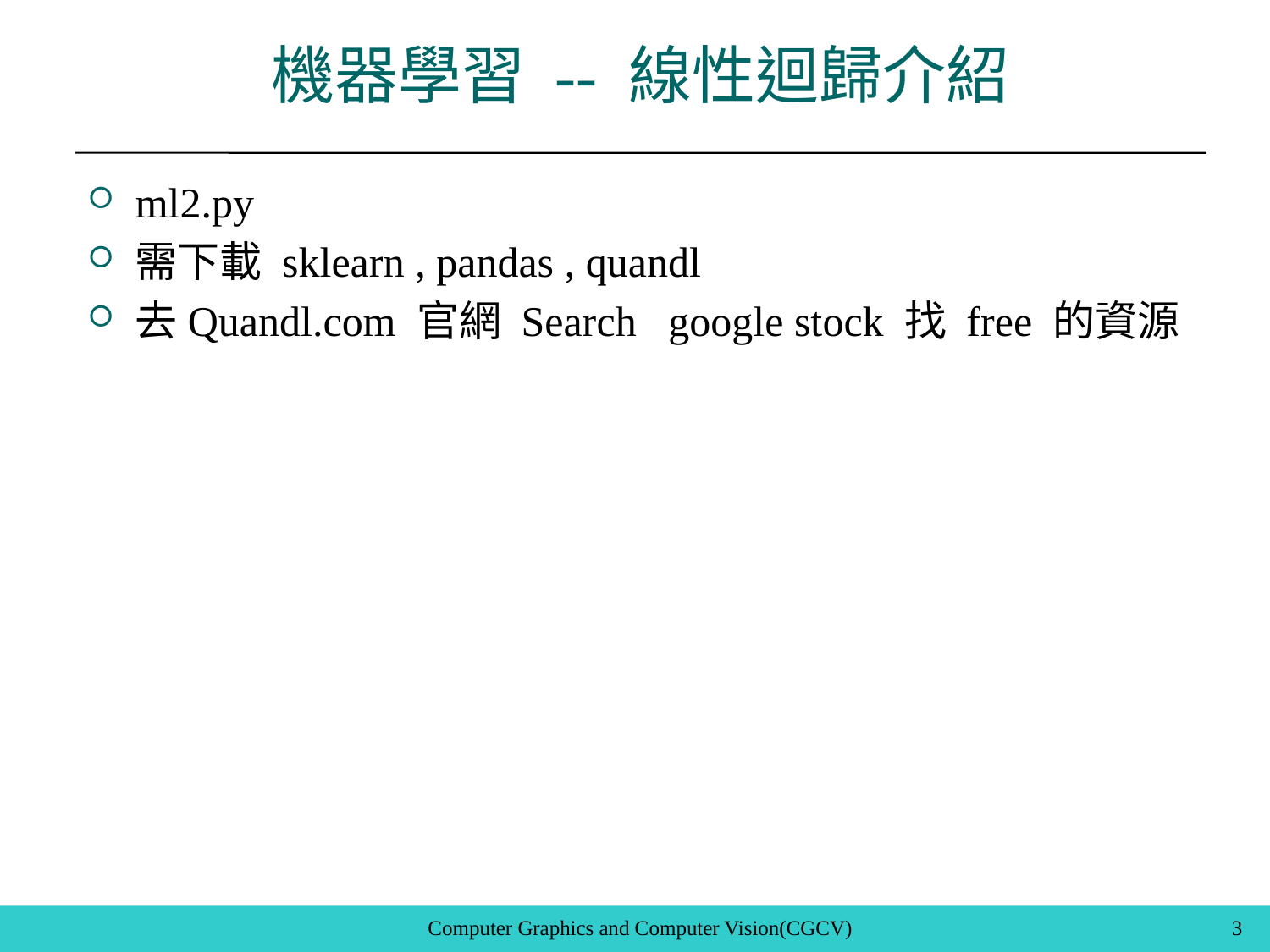

# 機器學習 -- 線性迴歸介紹
ml2.py
需下載 sklearn , pandas , quandl
去Quandl.com 官網 Search   google stock 找 free 的資源

Computer Graphics and Computer Vision(CGCV)
3